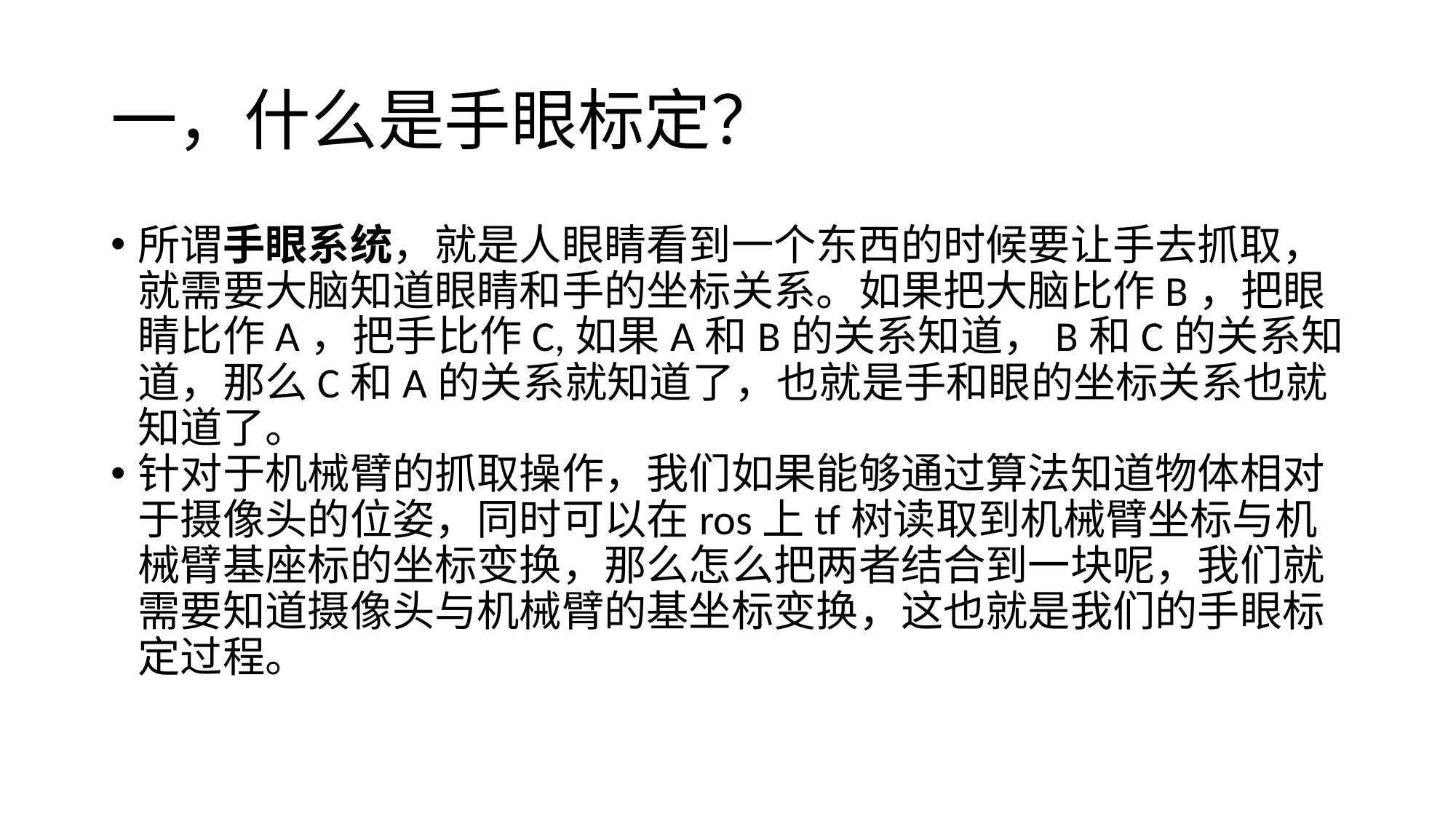

一，什么是手眼标定？
所谓手眼系统，就是人眼睛看到一个东西的时候要让手去抓取，就需要大脑知道眼睛和手的坐标关系。如果把大脑比作B，把眼睛比作A，把手比作C,如果A和B的关系知道，B和C的关系知道，那么C和A的关系就知道了，也就是手和眼的坐标关系也就知道了。
针对于机械臂的抓取操作，我们如果能够通过算法知道物体相对于摄像头的位姿，同时可以在ros上tf树读取到机械臂坐标与机械臂基座标的坐标变换，那么怎么把两者结合到一块呢，我们就需要知道摄像头与机械臂的基坐标变换，这也就是我们的手眼标定过程。